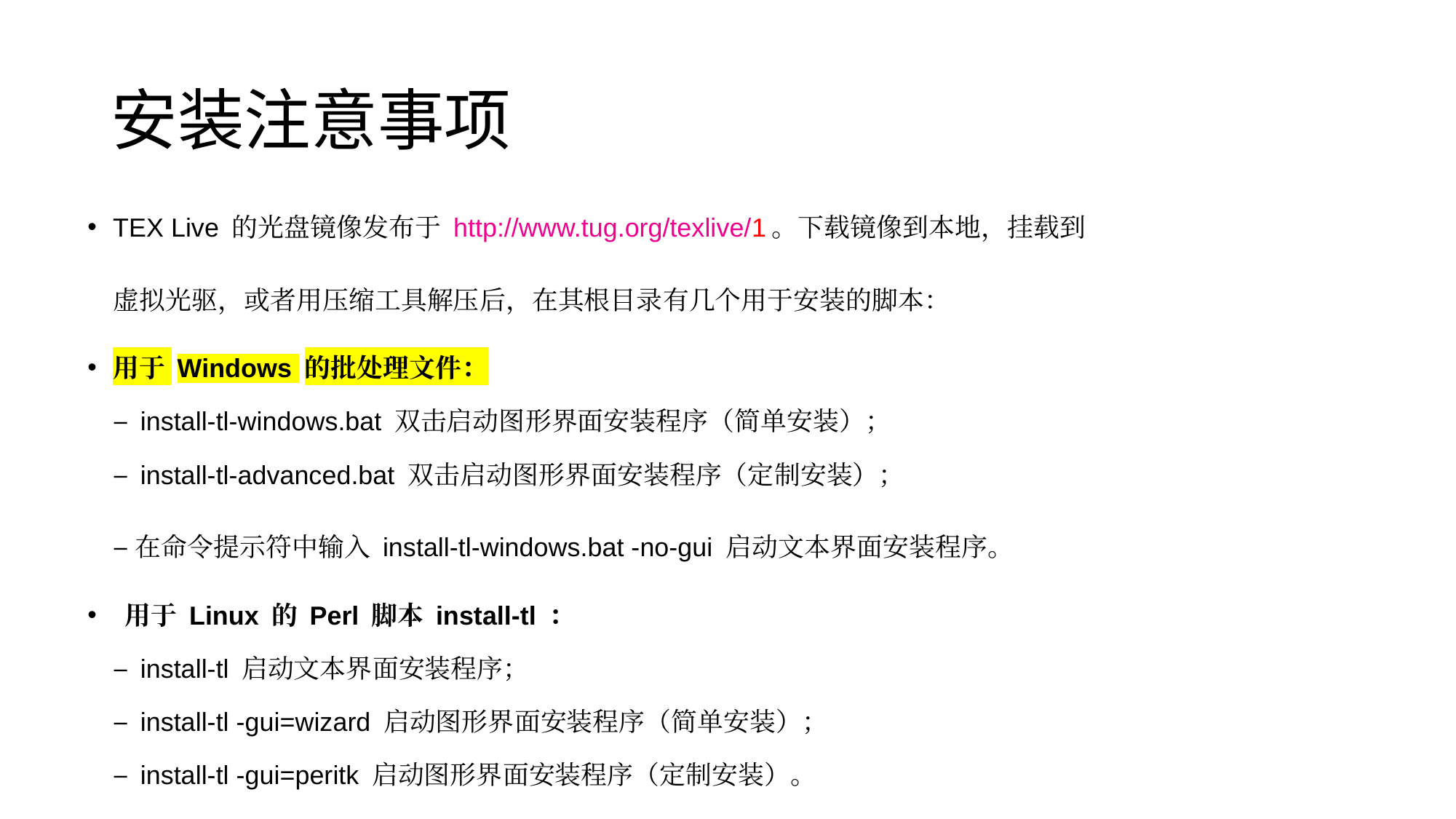

# 安装注意事项
TEX Live 的光盘镜像发布于 http://www.tug.org/texlive/1。下载镜像到本地，挂载到
虚拟光驱，或者用压缩工具解压后，在其根目录有几个用于安装的脚本：
用于 Windows 的批处理文件：
– install-tl-windows.bat 双击启动图形界面安装程序（简单安装）；
– install-tl-advanced.bat 双击启动图形界面安装程序（定制安装）；
– 在命令提示符中输入 install-tl-windows.bat -no-gui 启动文本界面安装程序。
 用于 Linux 的 Perl 脚本 install-tl ：
– install-tl 启动文本界面安装程序；
– install-tl -gui=wizard 启动图形界面安装程序（简单安装）；
– install-tl -gui=peritk 启动图形界面安装程序（定制安装）。